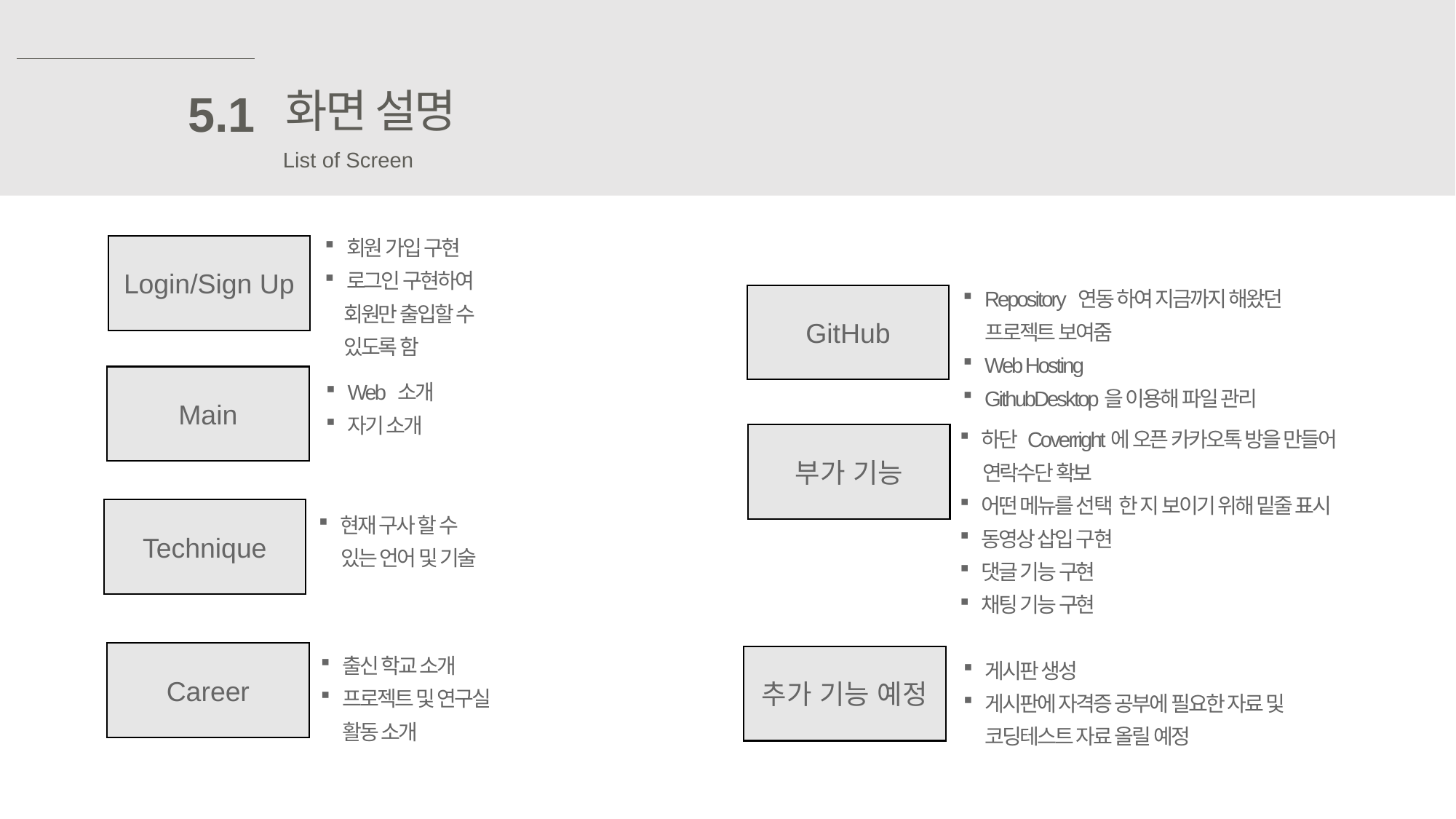

화면 설명
5.1
List of Screen
회원 가입 구현
로그인 구현하여
   회원만 출입할 수
   있도록 함
Login/Sign Up
Repository 연동 하여 지금까지 해왔던 프로젝트 보여줌
Web Hosting
GithubDesktop을 이용해 파일 관리
GitHub
Web 소개
자기 소개

Main
하단 Coverright에 오픈 카카오톡 방을 만들어
    연락수단 확보
어떤 메뉴를 선택  한 지 보이기 위해 밑줄 표시
동영상 삽입 구현
댓글 기능 구현
채팅 기능 구현
부가 기능
현재 구사 할 수
    있는 언어 및 기술

Technique
출신 학교 소개
프로젝트 및 연구실 활동 소개

Career
게시판 생성
게시판에 자격증 공부에 필요한 자료 및 코딩테스트 자료 올릴 예정
추가 기능 예정